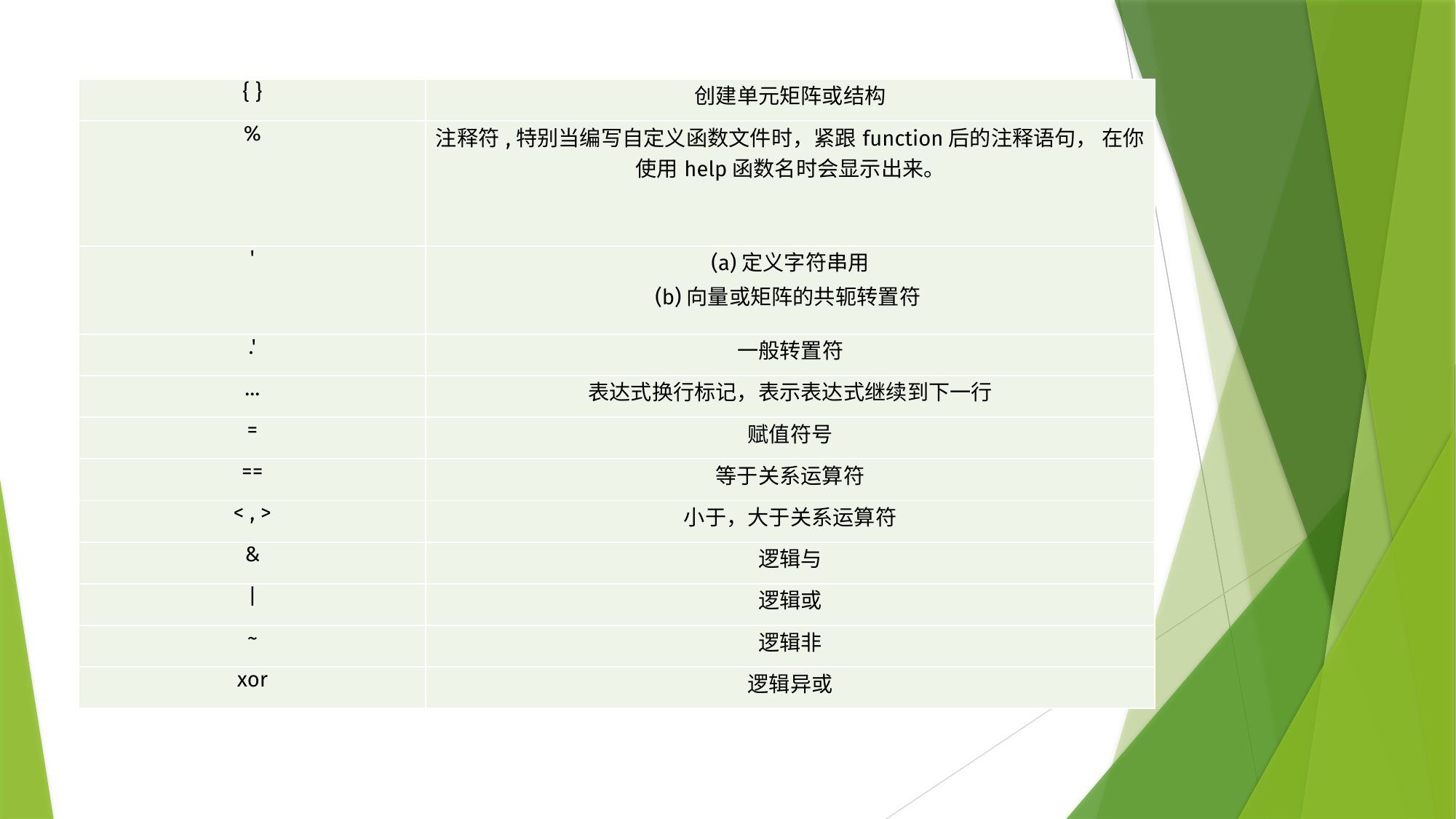

| { } | 创建单元矩阵或结构 |
| --- | --- |
| % | 注释符,特别当编写自定义函数文件时，紧跟function后的注释语句， 在你使用help函数名时会显示出来。 |
| ' | (a)定义字符串用 (b)向量或矩阵的共轭转置符 |
| .' | 一般转置符 |
| ... | 表达式换行标记，表示表达式继续到下一行 |
| = | 赋值符号 |
| == | 等于关系运算符 |
| < , > | 小于，大于关系运算符 |
| & | 逻辑与 |
| | | 逻辑或 |
| ~ | 逻辑非 |
| xor | 逻辑异或 |